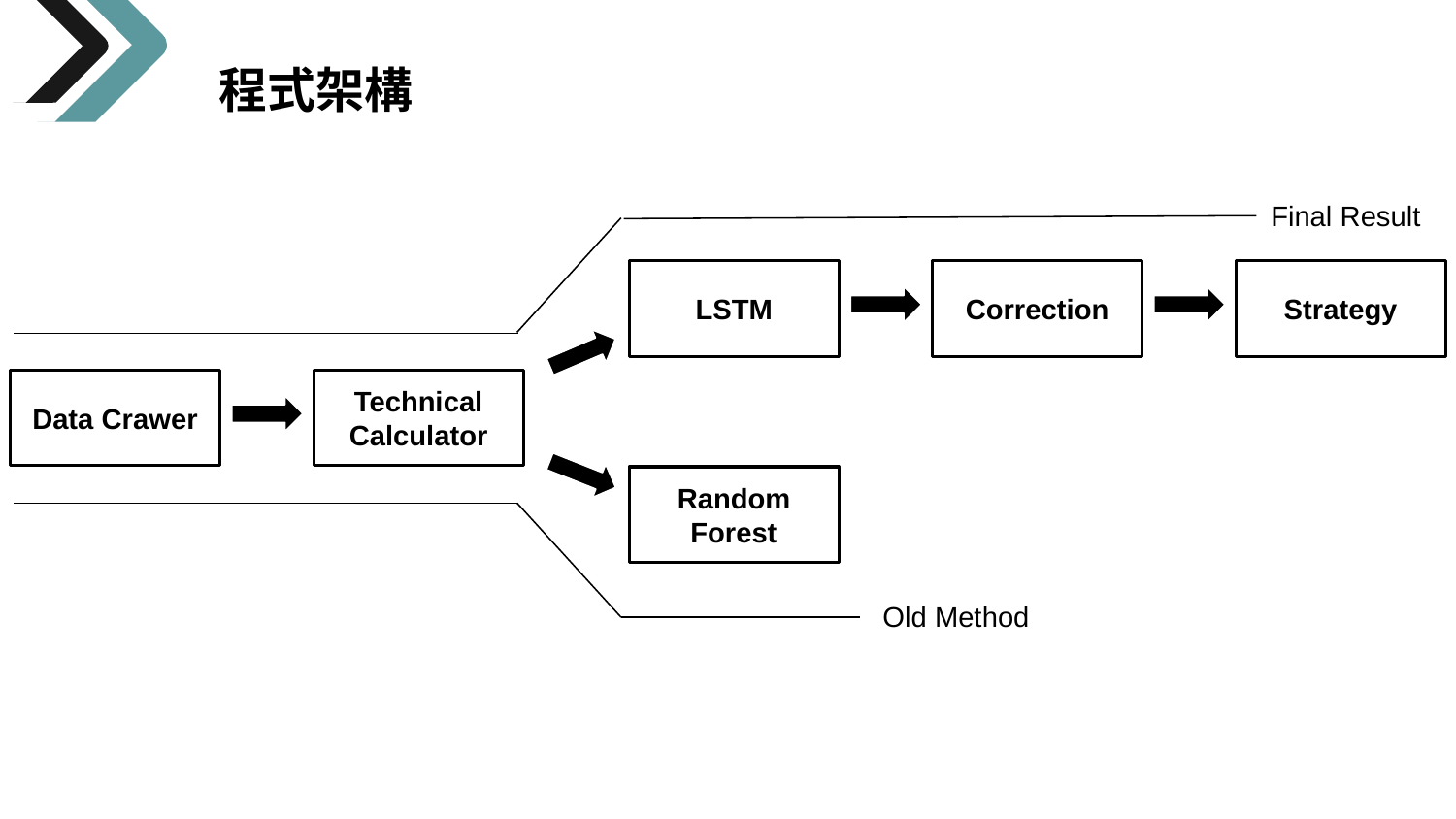

程式架構
Final Result
LSTM
Correction
Strategy

Data Crawer
Technical Calculator

Random Forest
Old Method